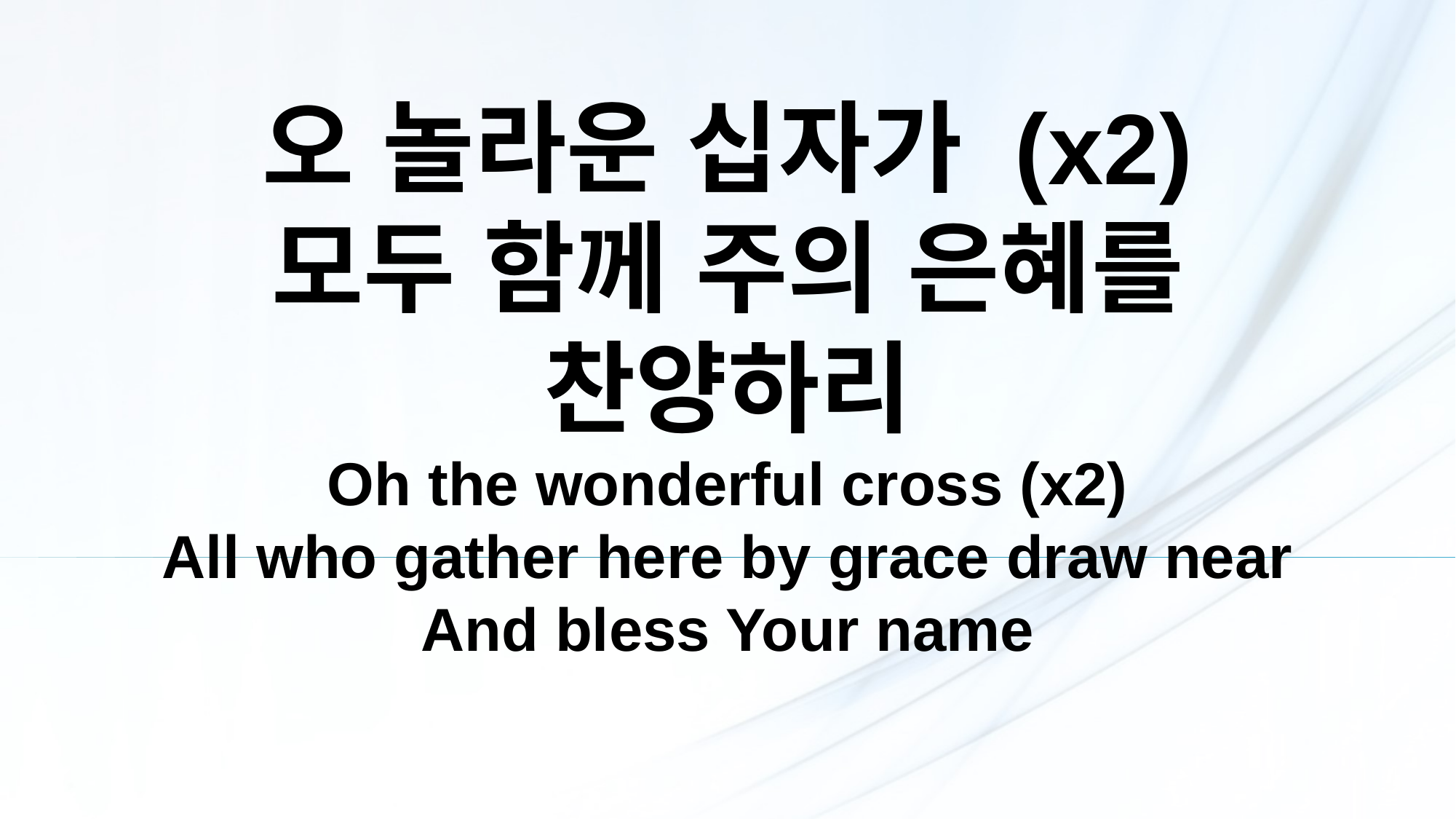

# 오 놀라운 십자가 (x2) 모두 함께 주의 은혜를 찬양하리 Oh the wonderful cross (x2) All who gather here by grace draw near And bless Your name